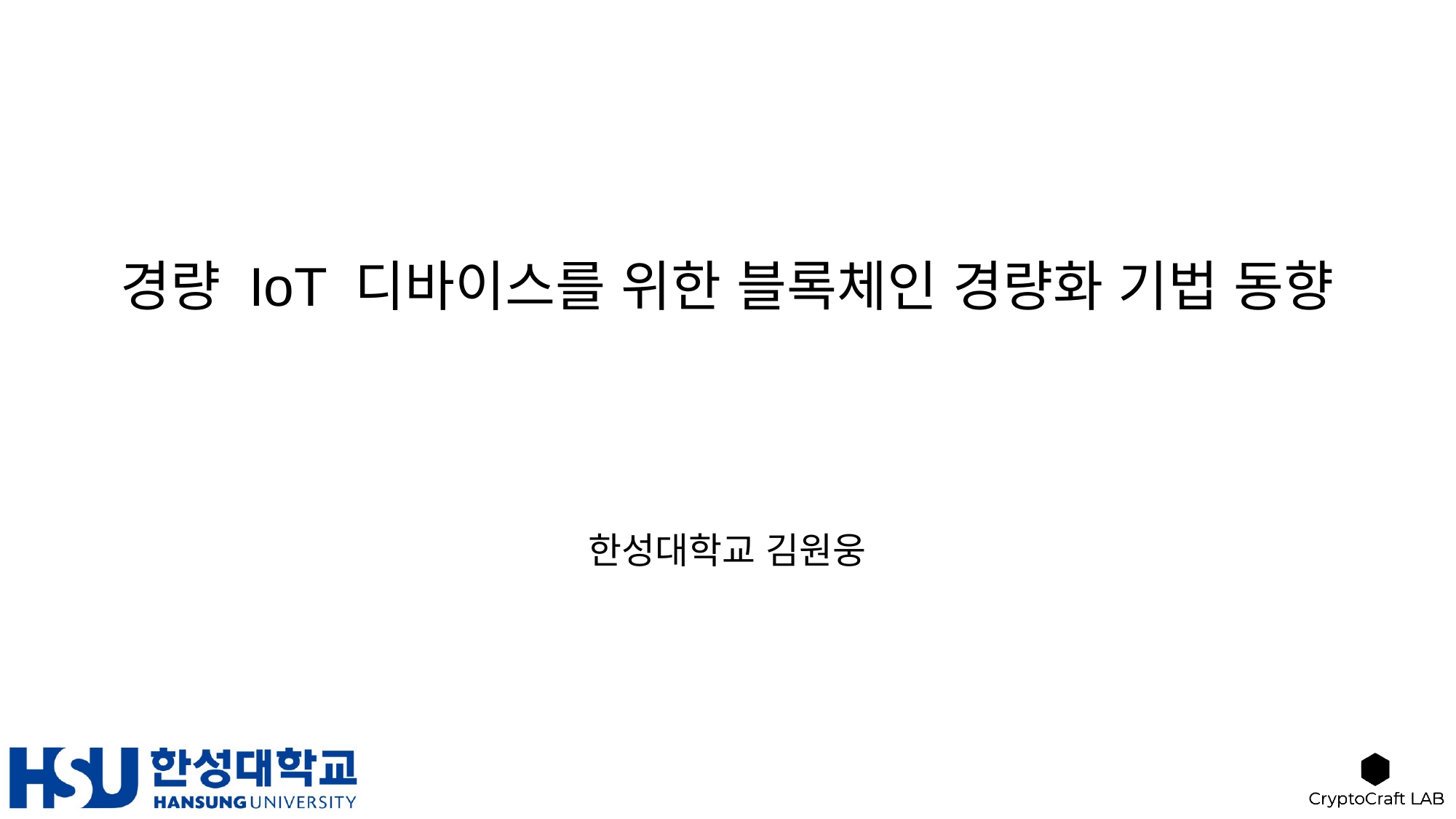

# 경량 IoT 디바이스를 위한 블록체인 경량화 기법 동향
한성대학교 김원웅